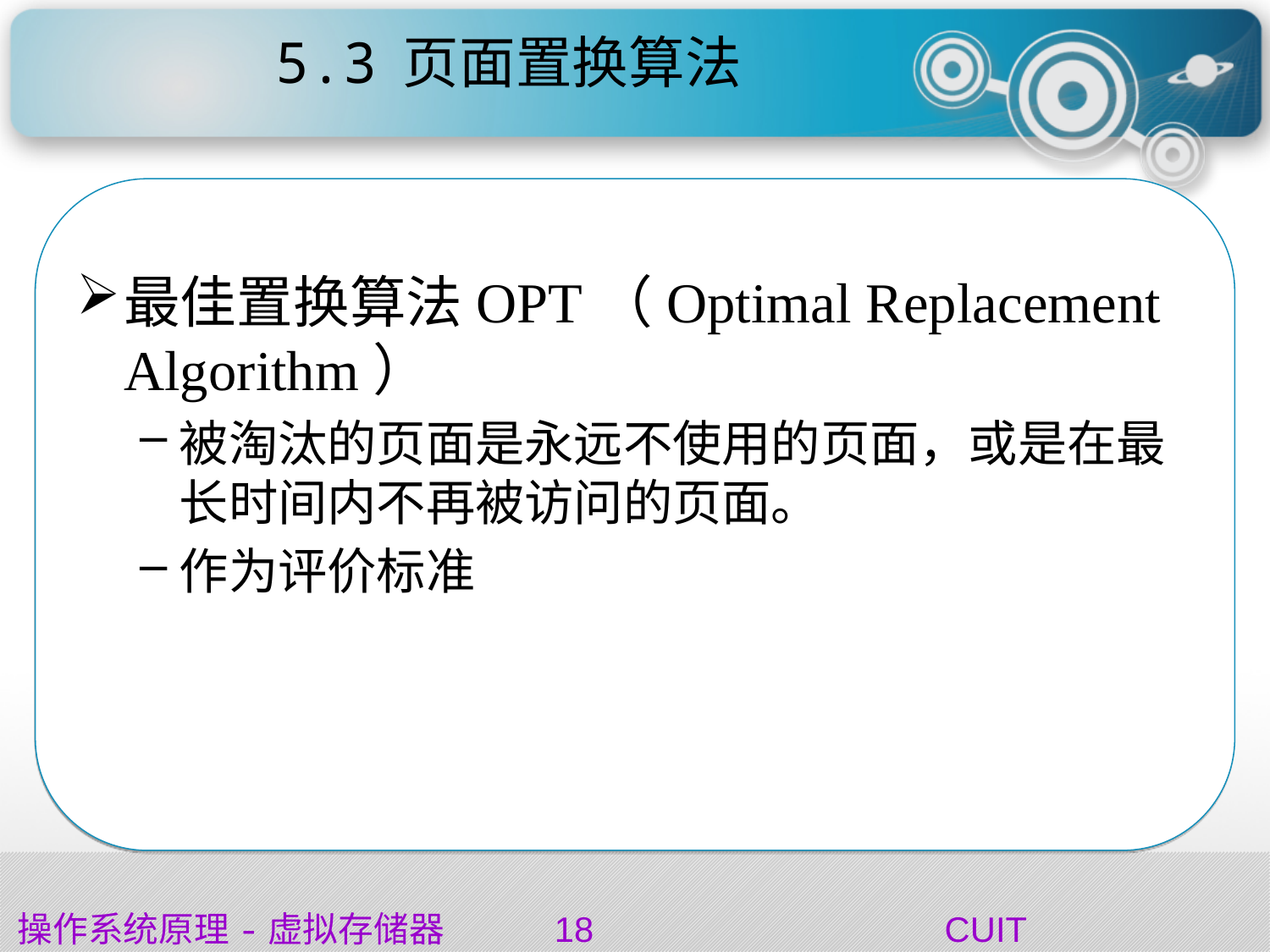

# 5.3	页面置换算法

最佳置换算法OPT（Optimal Replacement Algorithm）
被淘汰的页面是永远不使用的页面，或是在最长时间内不再被访问的页面。
作为评价标准